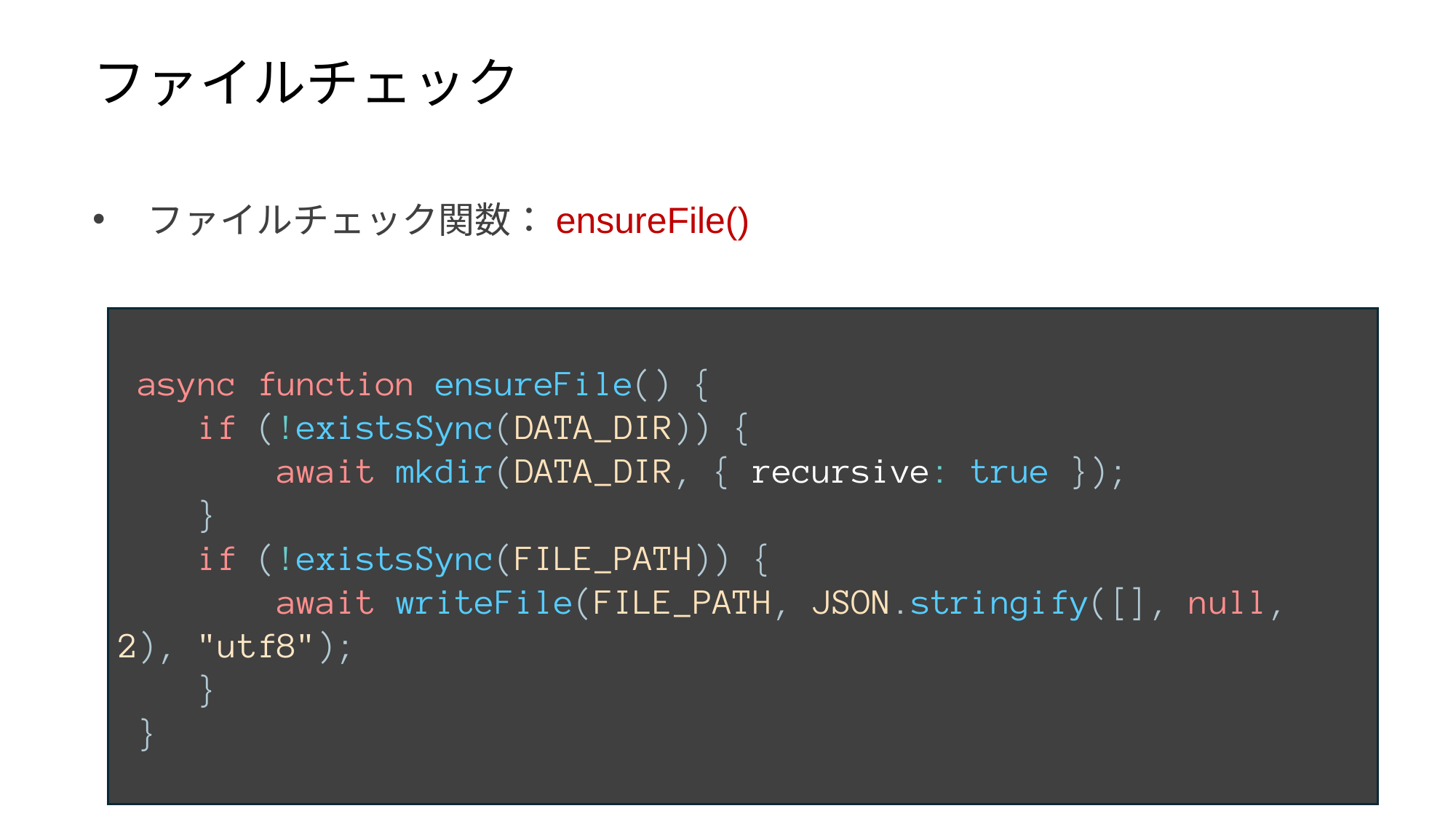

ファイルチェック
ファイルチェック関数：ensureFile()
 async function ensureFile() {
    if (!existsSync(DATA_DIR)) {
        await mkdir(DATA_DIR, { recursive: true });
    }
    if (!existsSync(FILE_PATH)) {
        await writeFile(FILE_PATH, JSON.stringify([], null, 2), "utf8");
    }
 }